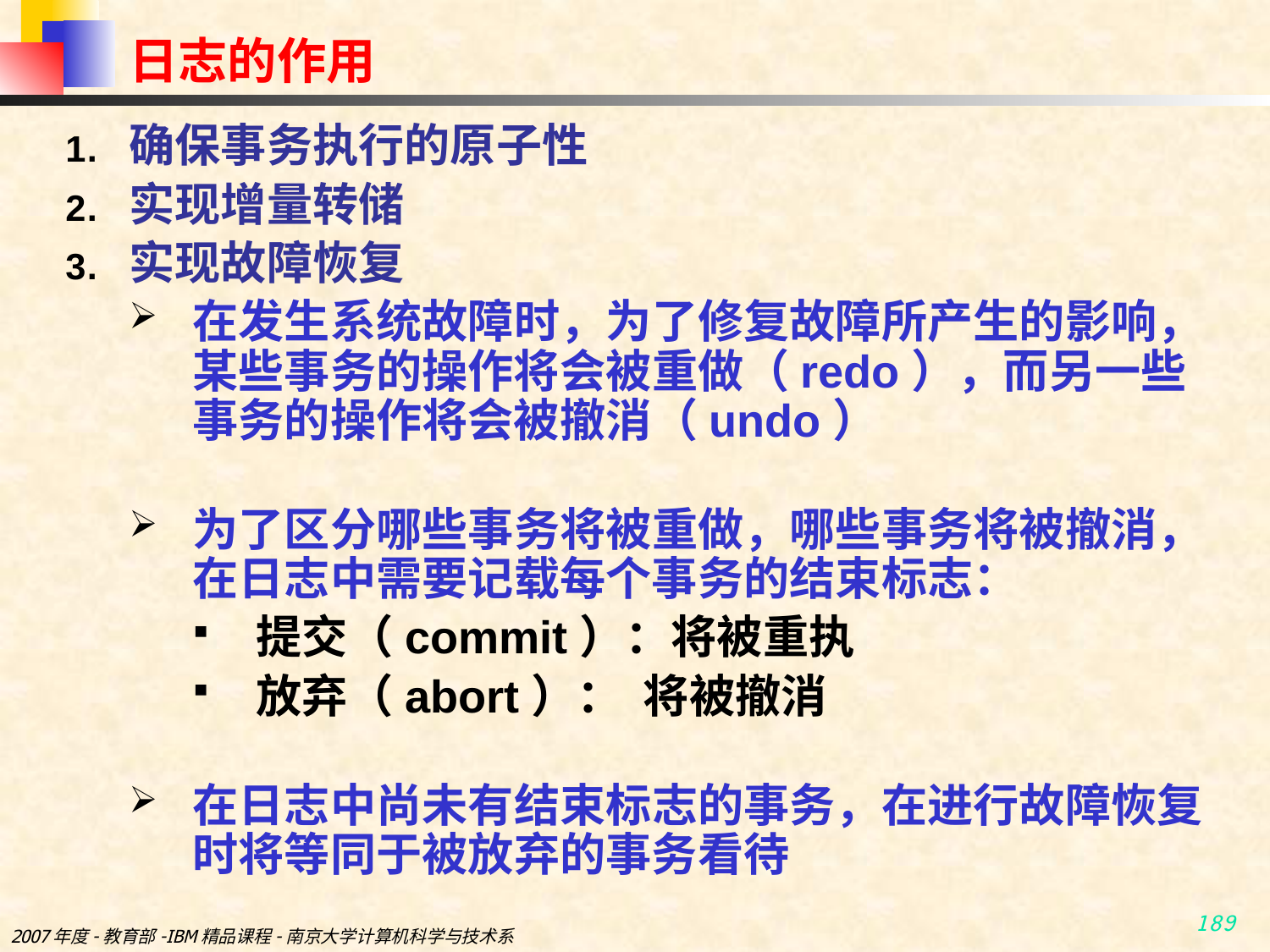

# 日志的作用
确保事务执行的原子性
实现增量转储
实现故障恢复
在发生系统故障时，为了修复故障所产生的影响，某些事务的操作将会被重做（redo），而另一些事务的操作将会被撤消（undo）

为了区分哪些事务将被重做，哪些事务将被撤消，在日志中需要记载每个事务的结束标志：
提交（commit）：将被重执
放弃（abort）：  将被撤消

在日志中尚未有结束标志的事务，在进行故障恢复时将等同于被放弃的事务看待
189